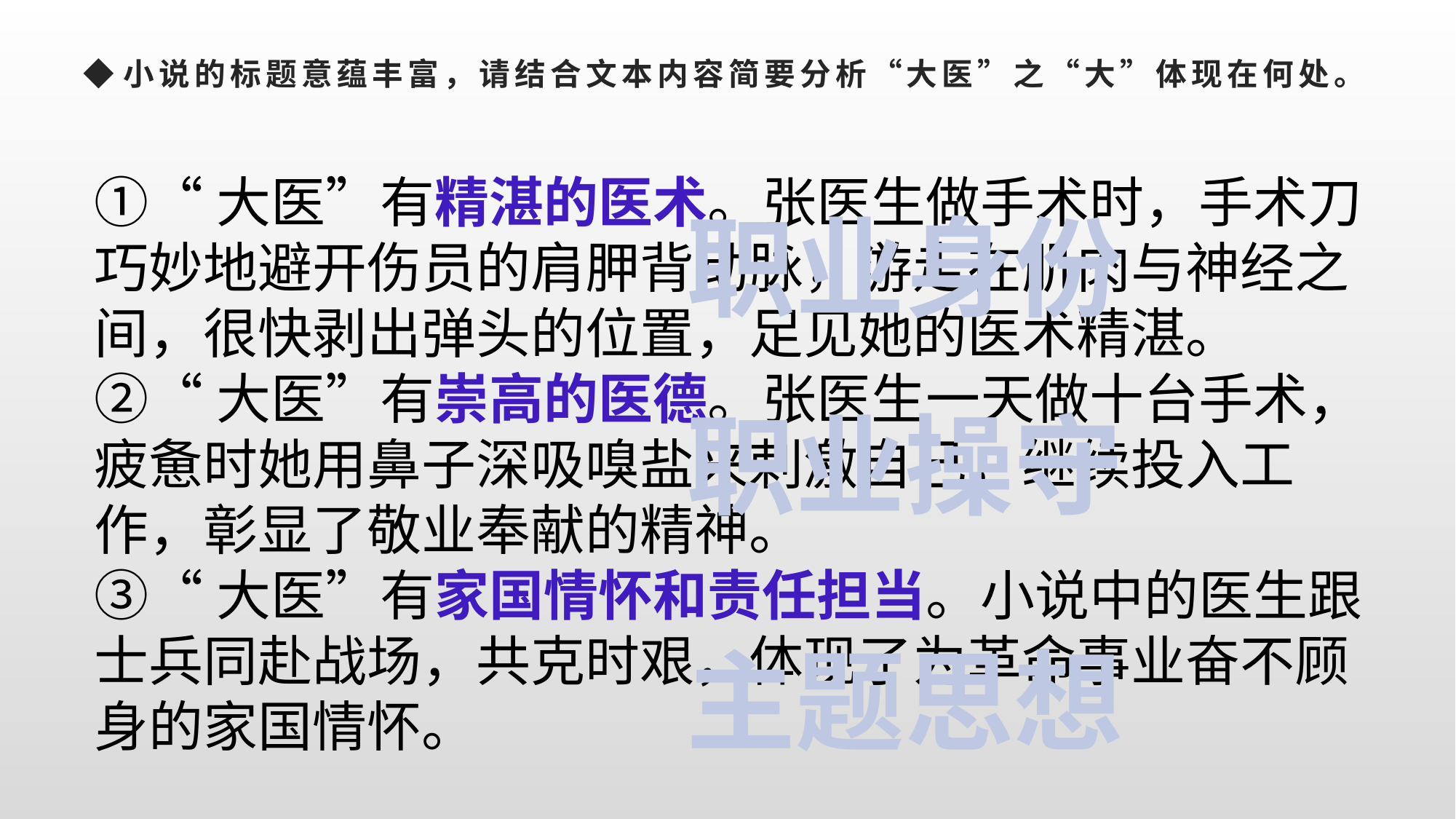

# ◆小说的标题意蕴丰富，请结合文本内容简要分析“大医”之“大”体现在何处。
①“大医”有精湛的医术。张医生做手术时，手术刀巧妙地避开伤员的肩胛背动脉，游走在肌肉与神经之间，很快剥出弹头的位置，足见她的医术精湛。②“大医”有崇高的医德。张医生一天做十台手术，疲惫时她用鼻子深吸嗅盐来刺激自己，继续投入工作，彰显了敬业奉献的精神。③“大医”有家国情怀和责任担当。小说中的医生跟士兵同赴战场，共克时艰，体现了为革命事业奋不顾身的家国情怀。
职业身份
职业操守
主题思想